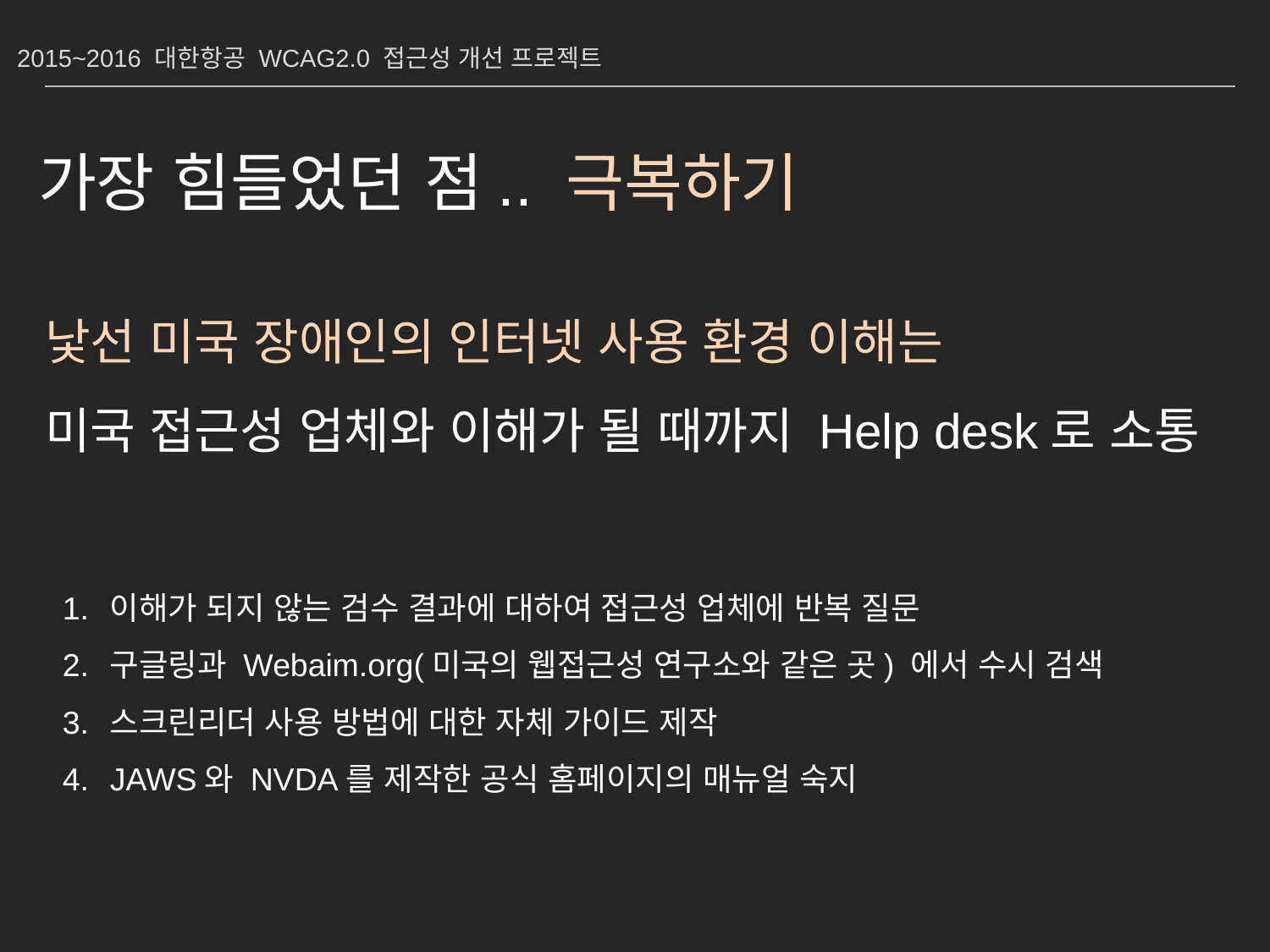

2015~2016 대한항공 WCAG2.0 접근성 개선 프로젝트
가장 힘들었던 점.. 극복하기
낯선 미국 장애인의 인터넷 사용 환경 이해는
미국 접근성 업체와 이해가 될 때까지 Help desk로 소통

이해가 되지 않는 검수 결과에 대하여 접근성 업체에 반복 질문
구글링과 Webaim.org(미국의 웹접근성 연구소와 같은 곳) 에서 수시 검색
스크린리더 사용 방법에 대한 자체 가이드 제작
JAWS와 NVDA를 제작한 공식 홈페이지의 매뉴얼 숙지